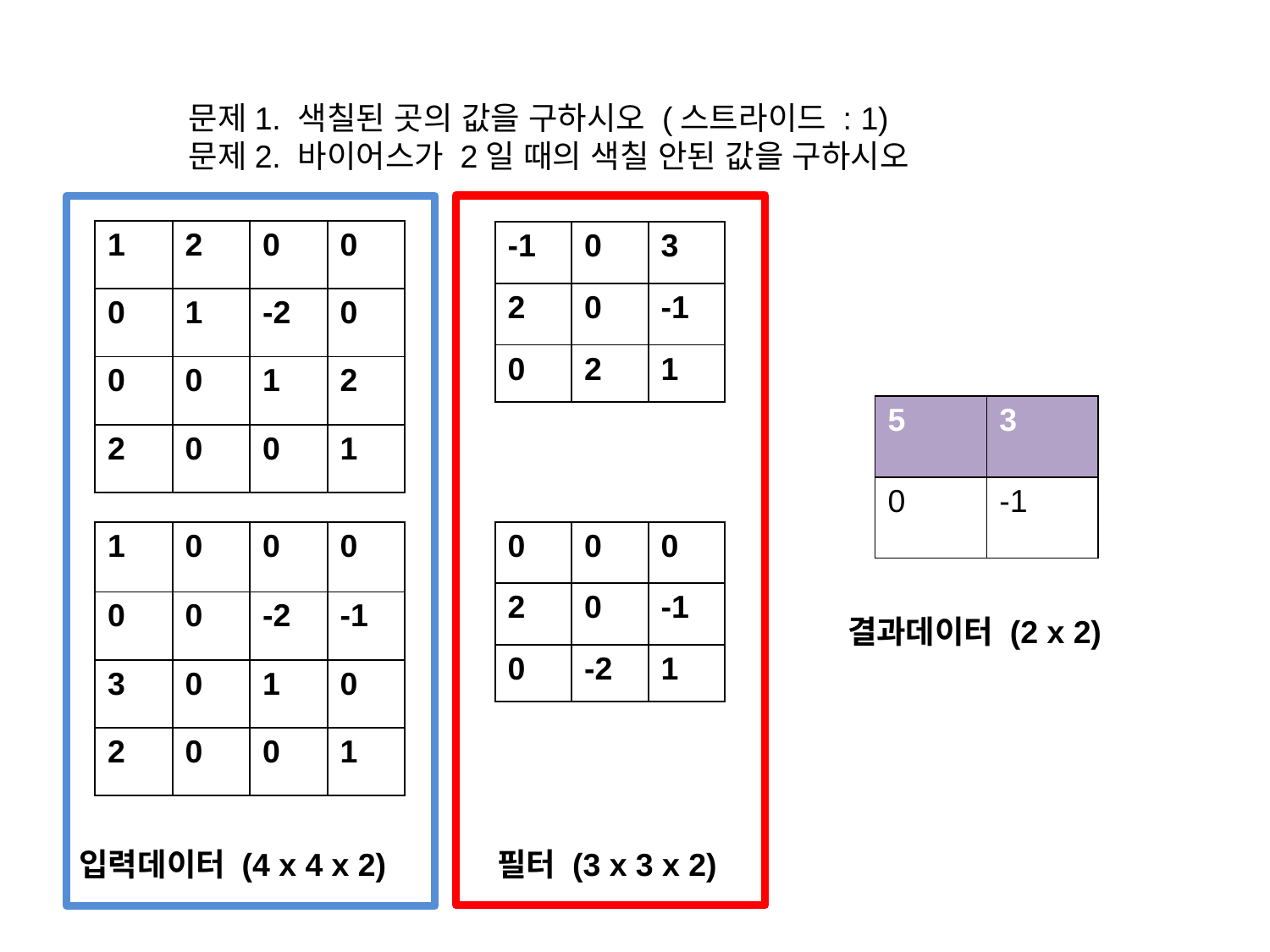

문제1. 색칠된 곳의 값을 구하시오 (스트라이드 : 1)
문제2. 바이어스가 2일 때의 색칠 안된 값을 구하시오

| 1 | 2 | 0 | 0 |
| --- | --- | --- | --- |
| 0 | 1 | -2 | 0 |
| 0 | 0 | 1 | 2 |
| 2 | 0 | 0 | 1 |
| -1 | 0 | 3 |
| --- | --- | --- |
| 2 | 0 | -1 |
| 0 | 2 | 1 |
| 5 | 3 |
| --- | --- |
| 0 | -1 |
| 1 | 0 | 0 | 0 |
| --- | --- | --- | --- |
| 0 | 0 | -2 | -1 |
| 3 | 0 | 1 | 0 |
| 2 | 0 | 0 | 1 |
| 0 | 0 | 0 |
| --- | --- | --- |
| 2 | 0 | -1 |
| 0 | -2 | 1 |
결과데이터 (2 x 2)
입력데이터 (4 x 4 x 2)
필터 (3 x 3 x 2)